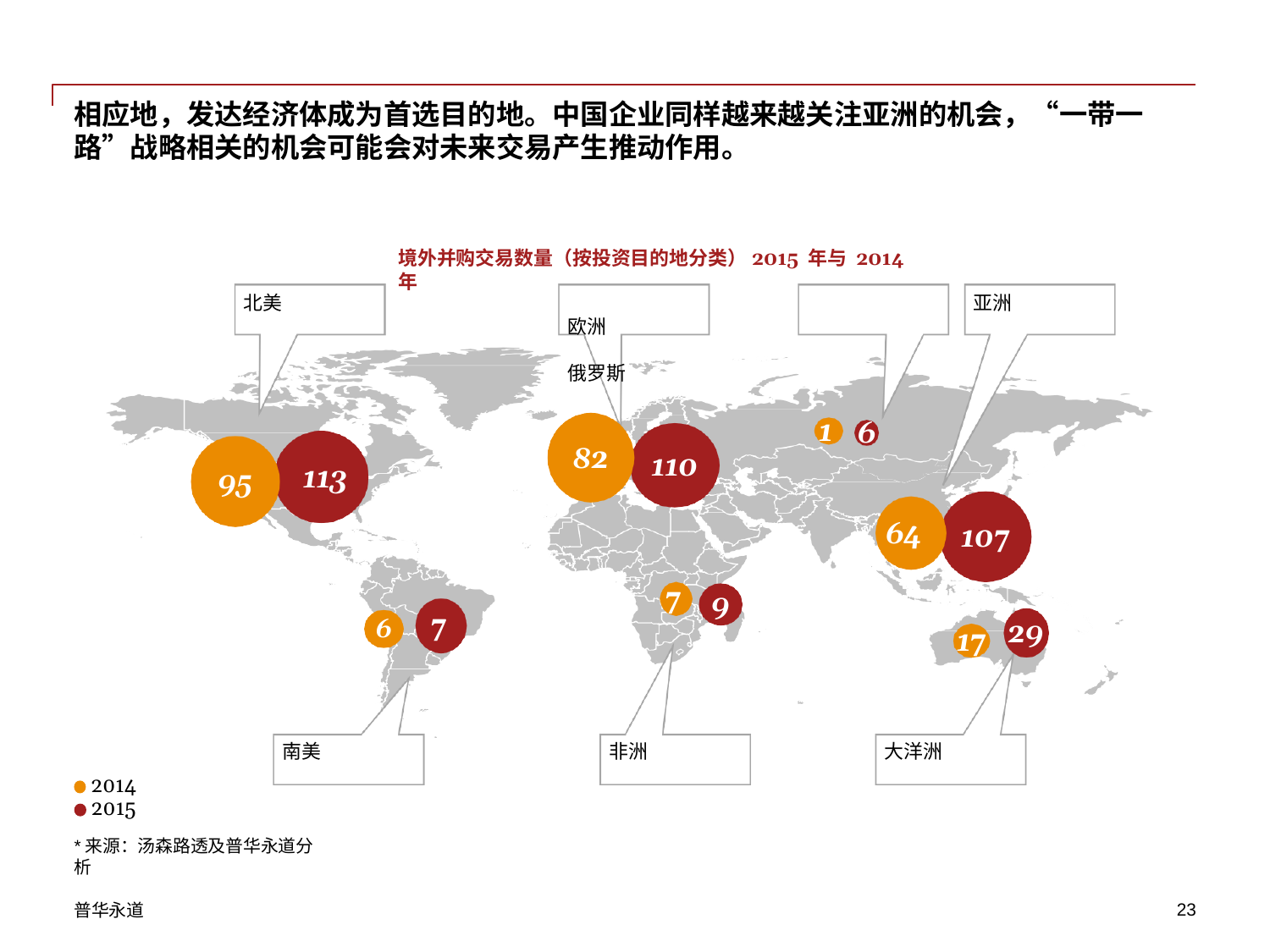

相应地，发达经济体成为首选目的地。中国企业同样越来越关注亚洲的机会，“一带一  路”战略相关的机会可能会对未来交易产生推动作用。
境外并购交易数量（按投资目的地分类）2015 年与 2014年

欧洲	俄罗斯

北美
亚洲
1
6
82
110
113
95
64
107

7
9
7
6
29

17

南美
非洲
大洋洲
2014
2015
*来源：汤森路透及普华永道分析

普华永道
23